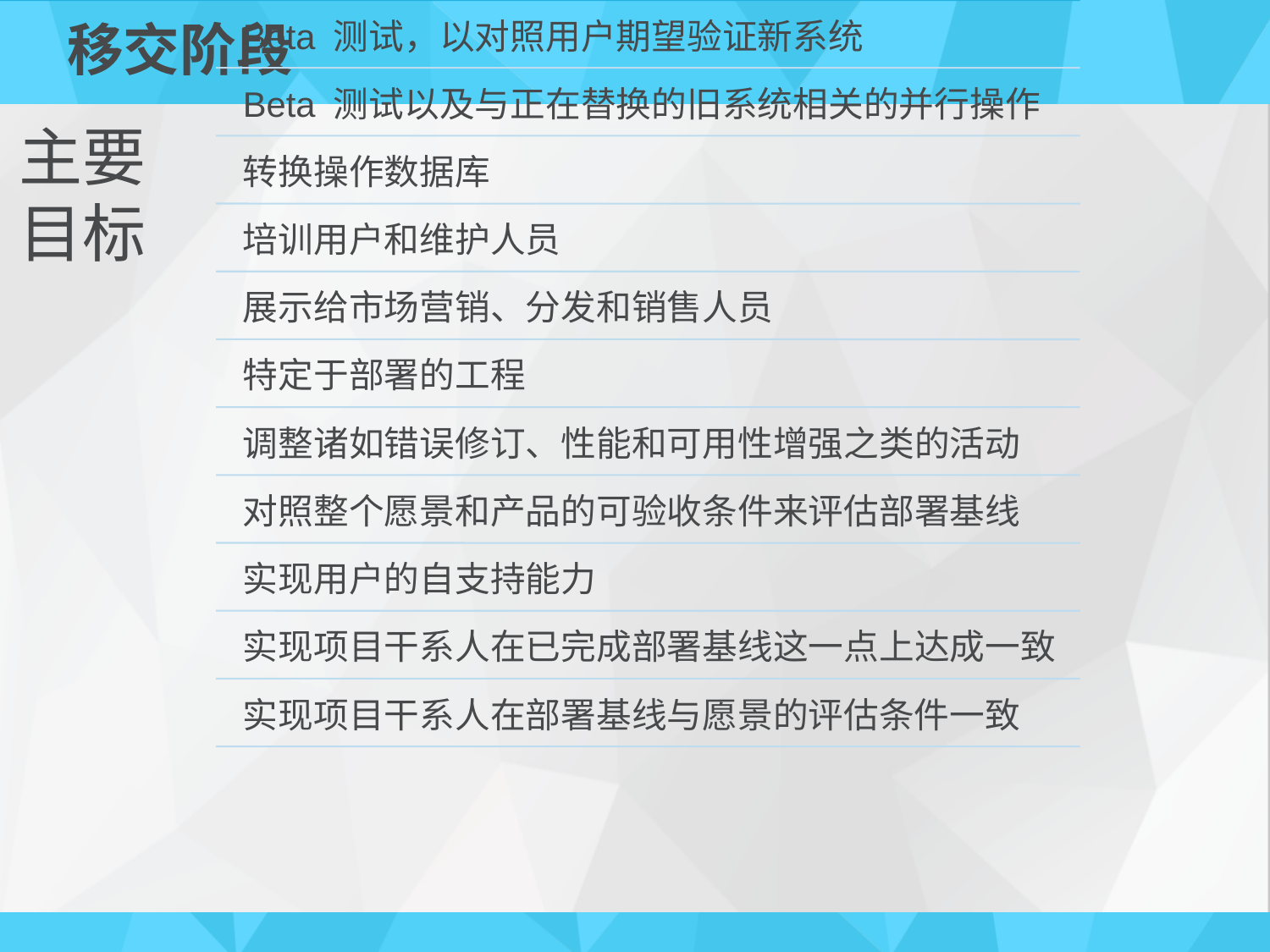

# 移交阶段

主要目标
Beta 测试，以对照用户期望验证新系统
Beta 测试以及与正在替换的旧系统相关的并行操作
转换操作数据库
培训用户和维护人员
展示给市场营销、分发和销售人员
特定于部署的工程
调整诸如错误修订、性能和可用性增强之类的活动
对照整个愿景和产品的可验收条件来评估部署基线
实现用户的自支持能力
实现项目干系人在已完成部署基线这一点上达成一致
实现项目干系人在部署基线与愿景的评估条件一致